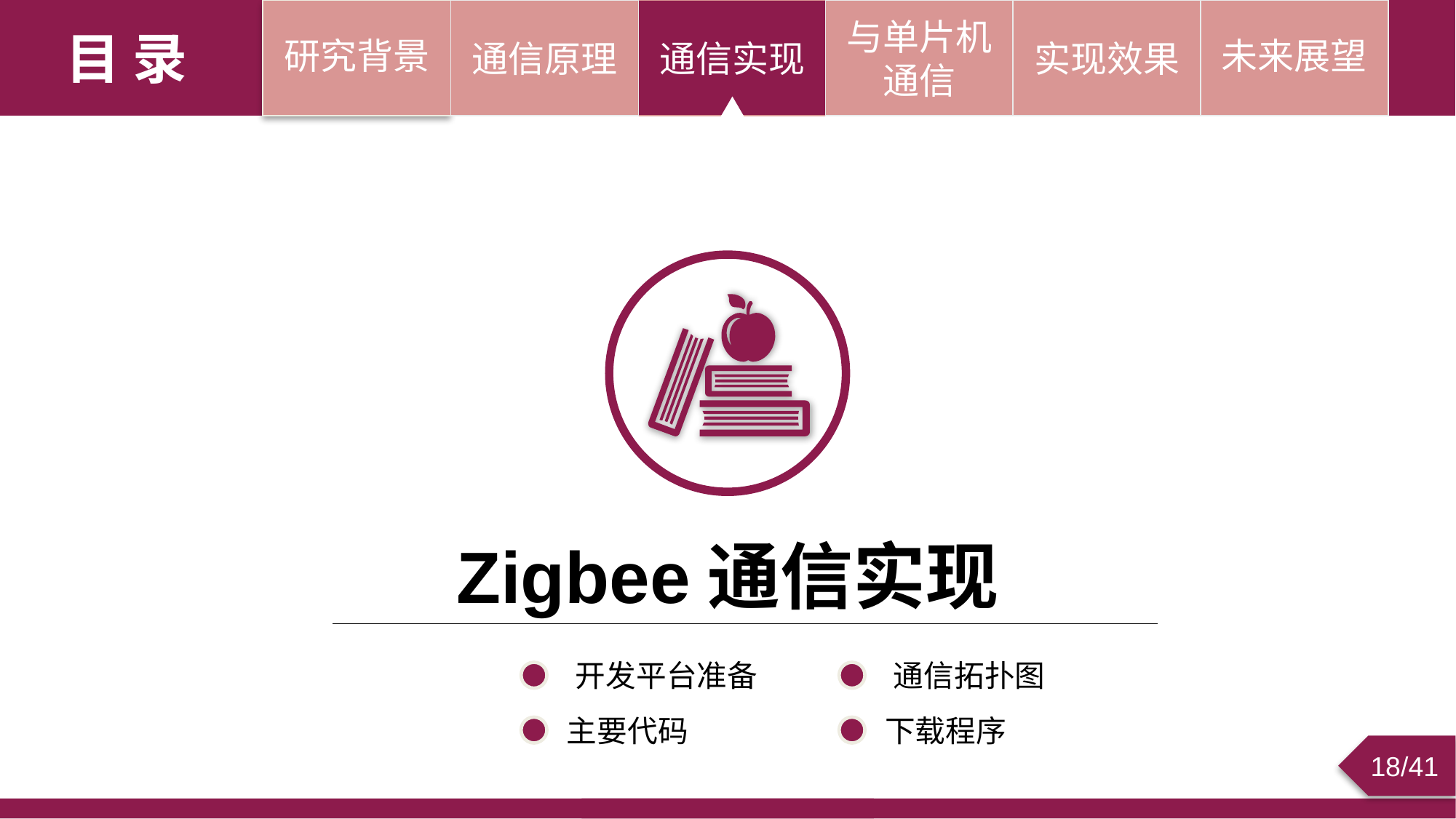

研究背景
通信原理
通信实现
与单片机通信
实现效果
未来展望

目 录

Zigbee通信实现
开发平台准备

通信拓扑图

主要代码

下载程序

18/41